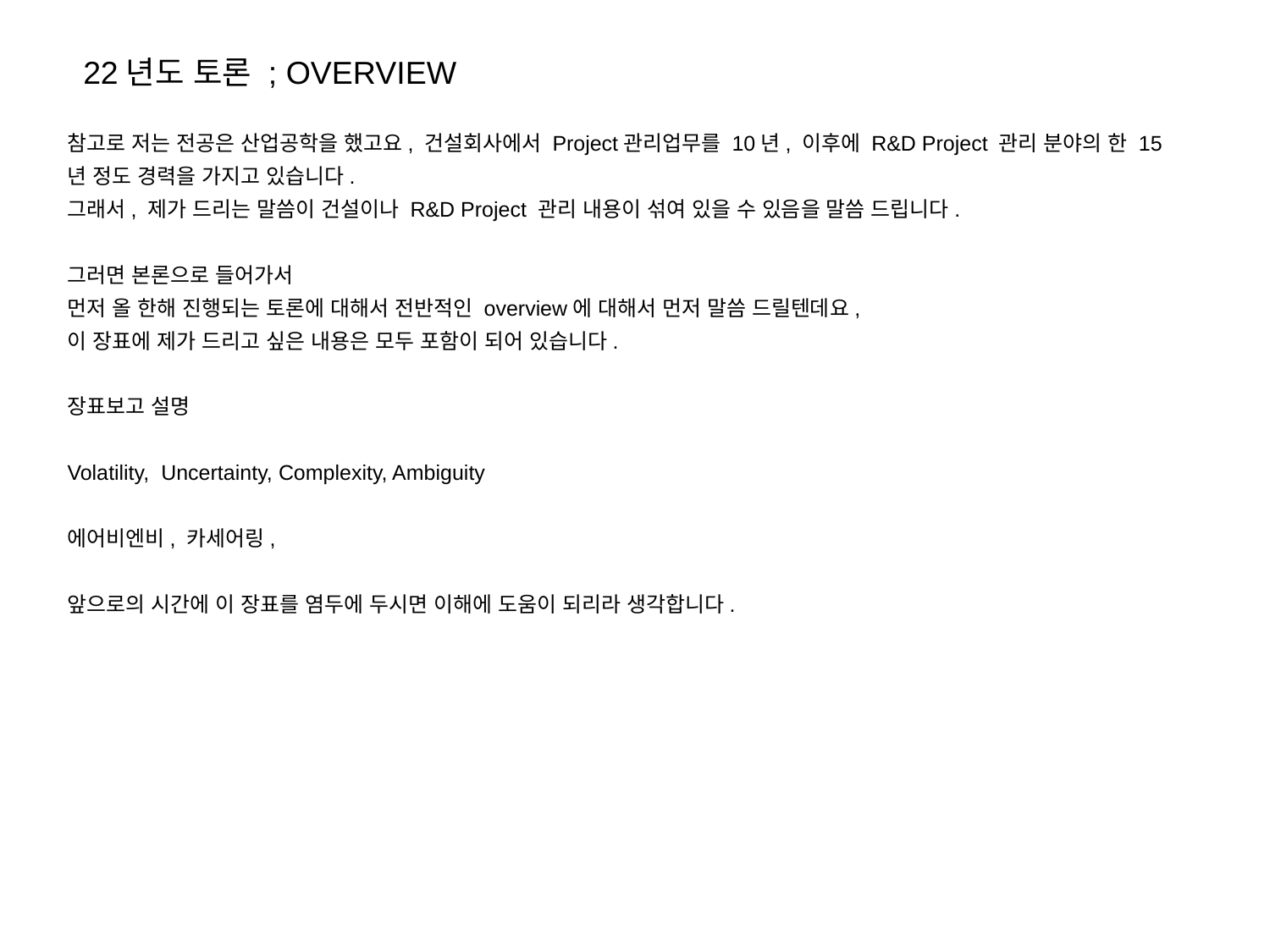

22년도 토론 ; OVERVIEW
참고로 저는 전공은 산업공학을 했고요, 건설회사에서 Project관리업무를 10년, 이후에 R&D Project 관리 분야의 한 15년 정도 경력을 가지고 있습니다.
그래서, 제가 드리는 말씀이 건설이나 R&D Project 관리 내용이 섞여 있을 수 있음을 말씀 드립니다.

그러면 본론으로 들어가서
먼저 올 한해 진행되는 토론에 대해서 전반적인 overview에 대해서 먼저 말씀 드릴텐데요,
이 장표에 제가 드리고 싶은 내용은 모두 포함이 되어 있습니다.

장표보고 설명

Volatility,  Uncertainty, Complexity, Ambiguity

에어비엔비, 카세어링,

앞으로의 시간에 이 장표를 염두에 두시면 이해에 도움이 되리라 생각합니다.